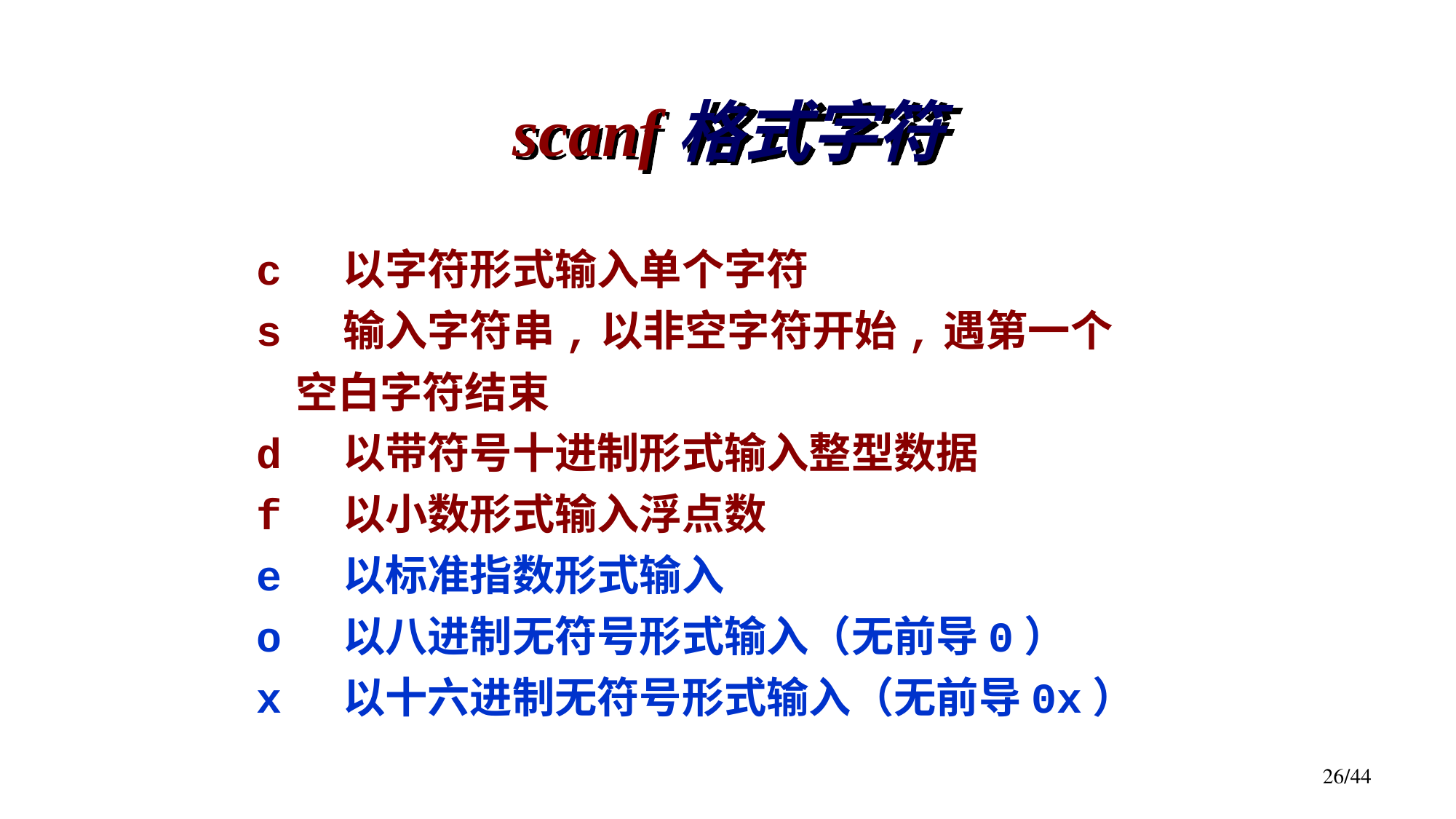

scanf格式字符
c  以字符形式输入单个字符
s  输入字符串,以非空字符开始,遇第一个
   空白字符结束
d  以带符号十进制形式输入整型数据
f  以小数形式输入浮点数
e  以标准指数形式输入
o  以八进制无符号形式输入（无前导0）
x  以十六进制无符号形式输入（无前导0x）